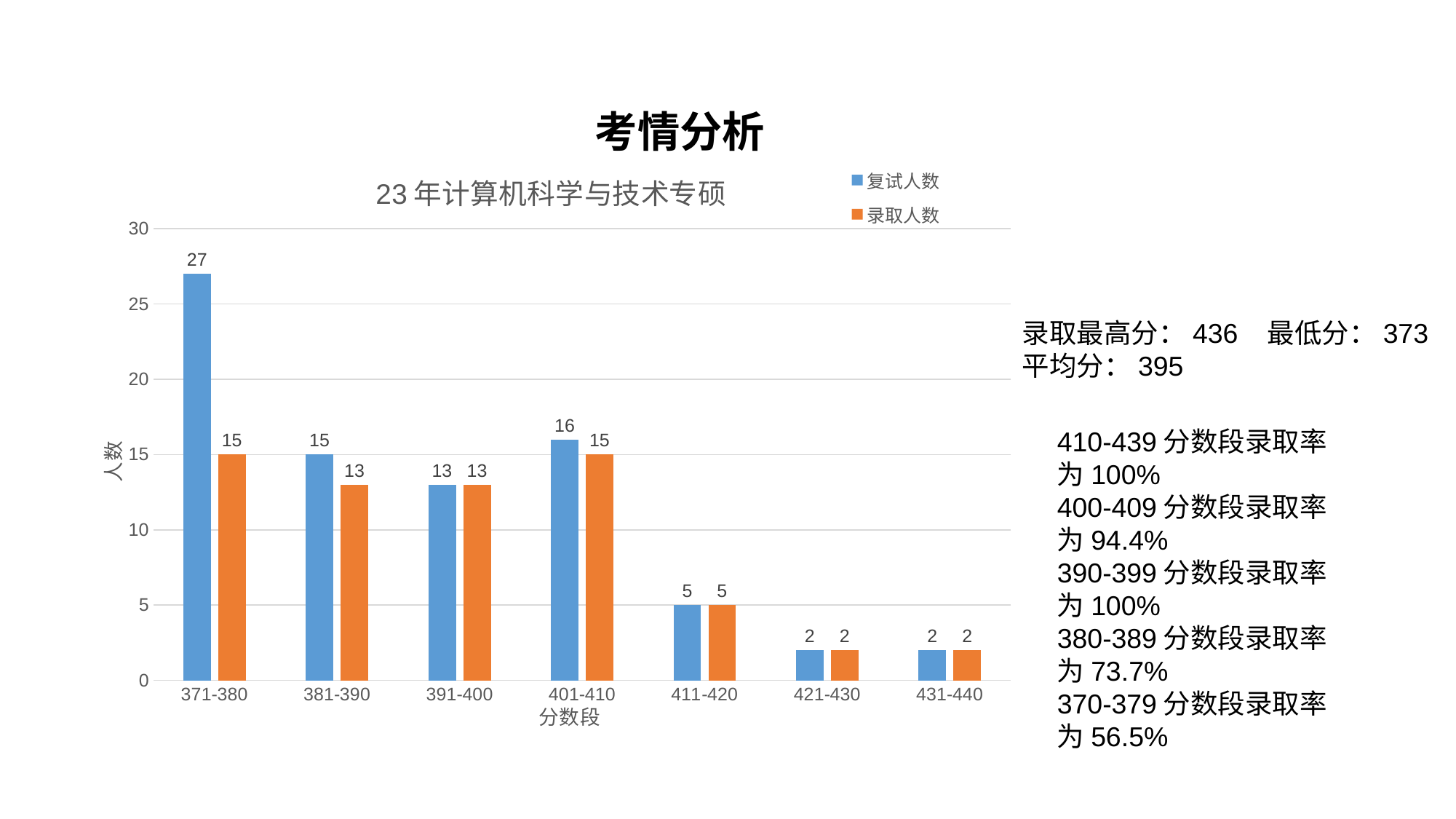

考情分析

### Chart: 23年计算机科学与技术专硕

| Category | 复试人数 | 录取人数 |
|---|---|---|
| 371-380 | 27.0 | 15.0 |
| 381-390 | 15.0 | 13.0 |
| 391-400 | 13.0 | 13.0 |
| 401-410 | 16.0 | 15.0 |
| 411-420 | 5.0 | 5.0 |
| 421-430 | 2.0 | 2.0 |
| 431-440 | 2.0 | 2.0 |
录取最高分：436   最低分：373
平均分：395
410-439分数段录取率为100%
400-409分数段录取率为94.4%
390-399分数段录取率为100%
380-389分数段录取率为73.7%
370-379分数段录取率为56.5%